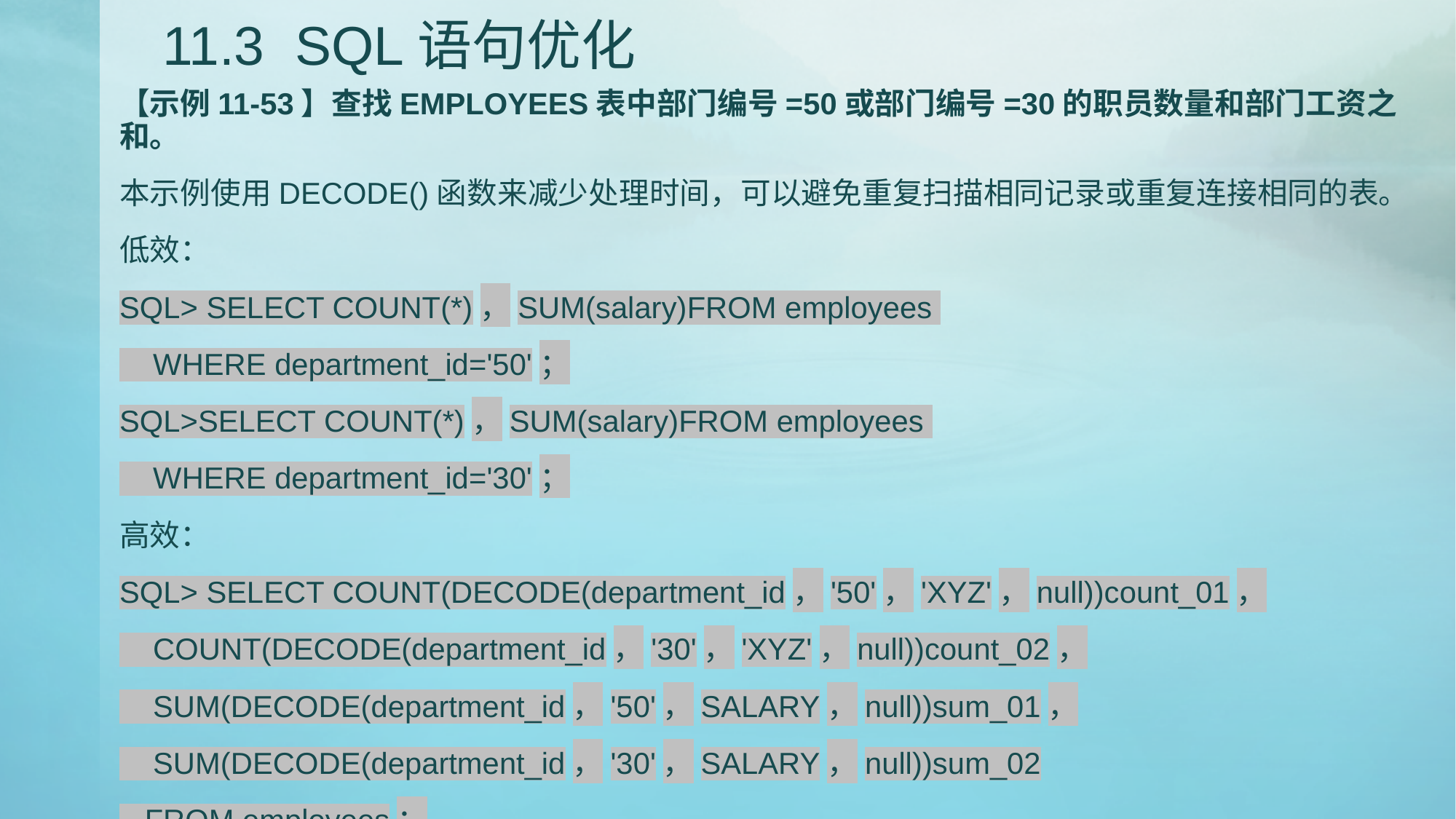

# 11.3  SQL语句优化
【示例11-53】查找EMPLOYEES表中部门编号=50或部门编号=30的职员数量和部门工资之和。
本示例使用DECODE()函数来减少处理时间，可以避免重复扫描相同记录或重复连接相同的表。
低效：
SQL> SELECT COUNT(*)，SUM(salary)FROM employees
    WHERE department_id='50'；
SQL>SELECT COUNT(*)，SUM(salary)FROM employees
    WHERE department_id='30'；
高效：
SQL> SELECT COUNT(DECODE(department_id，'50'，'XYZ'，null))count_01，
    COUNT(DECODE(department_id，'30'，'XYZ'，null))count_02，
    SUM(DECODE(department_id，'50'，SALARY，null))sum_01，
    SUM(DECODE(department_id，'30'，SALARY，null))sum_02
   FROM employees；